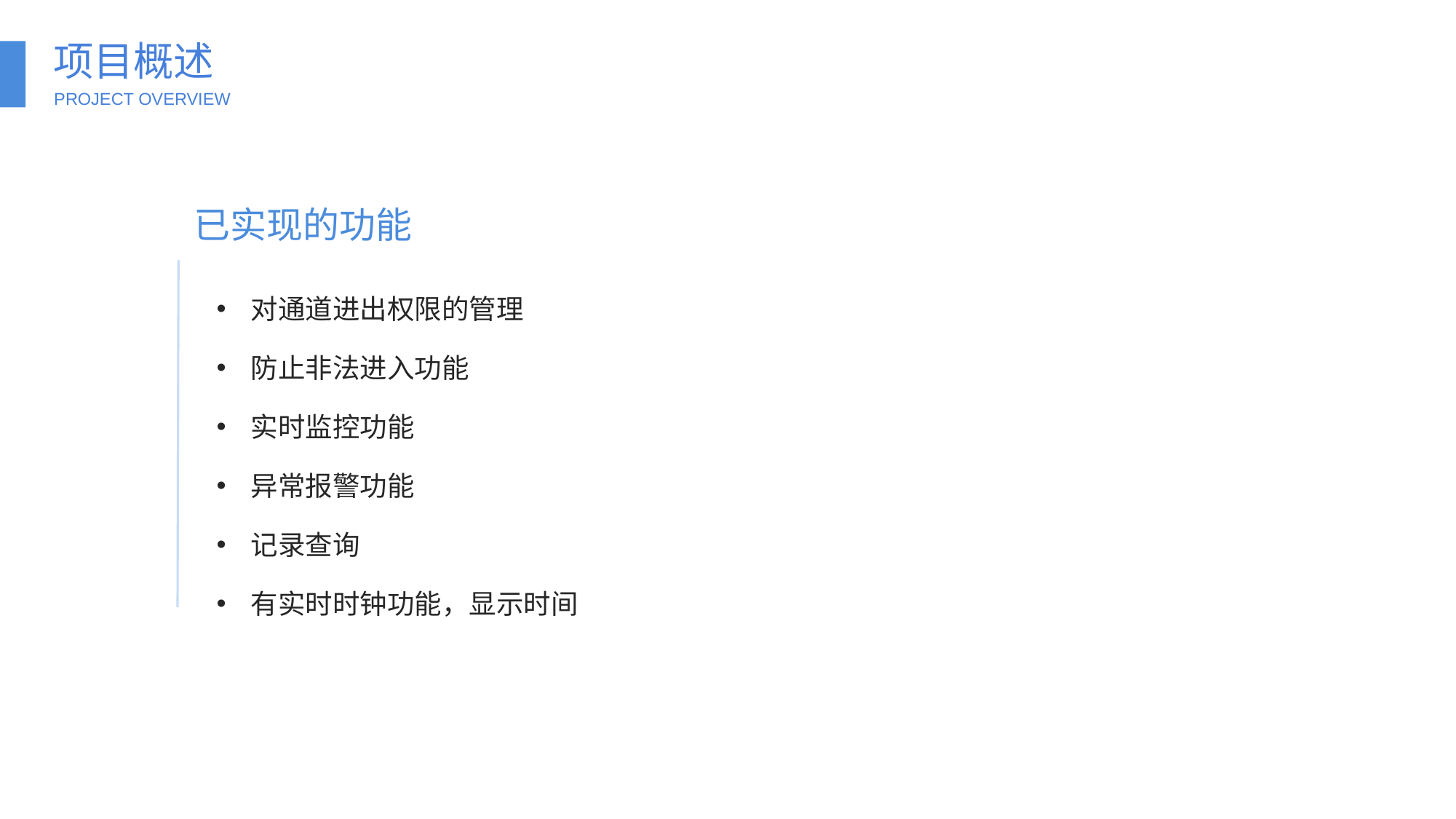

项目概述

PROJECT OVERVIEW
已实现的功能
对通道进出权限的管理
防止非法进入功能
实时监控功能
异常报警功能
记录查询
有实时时钟功能，显示时间